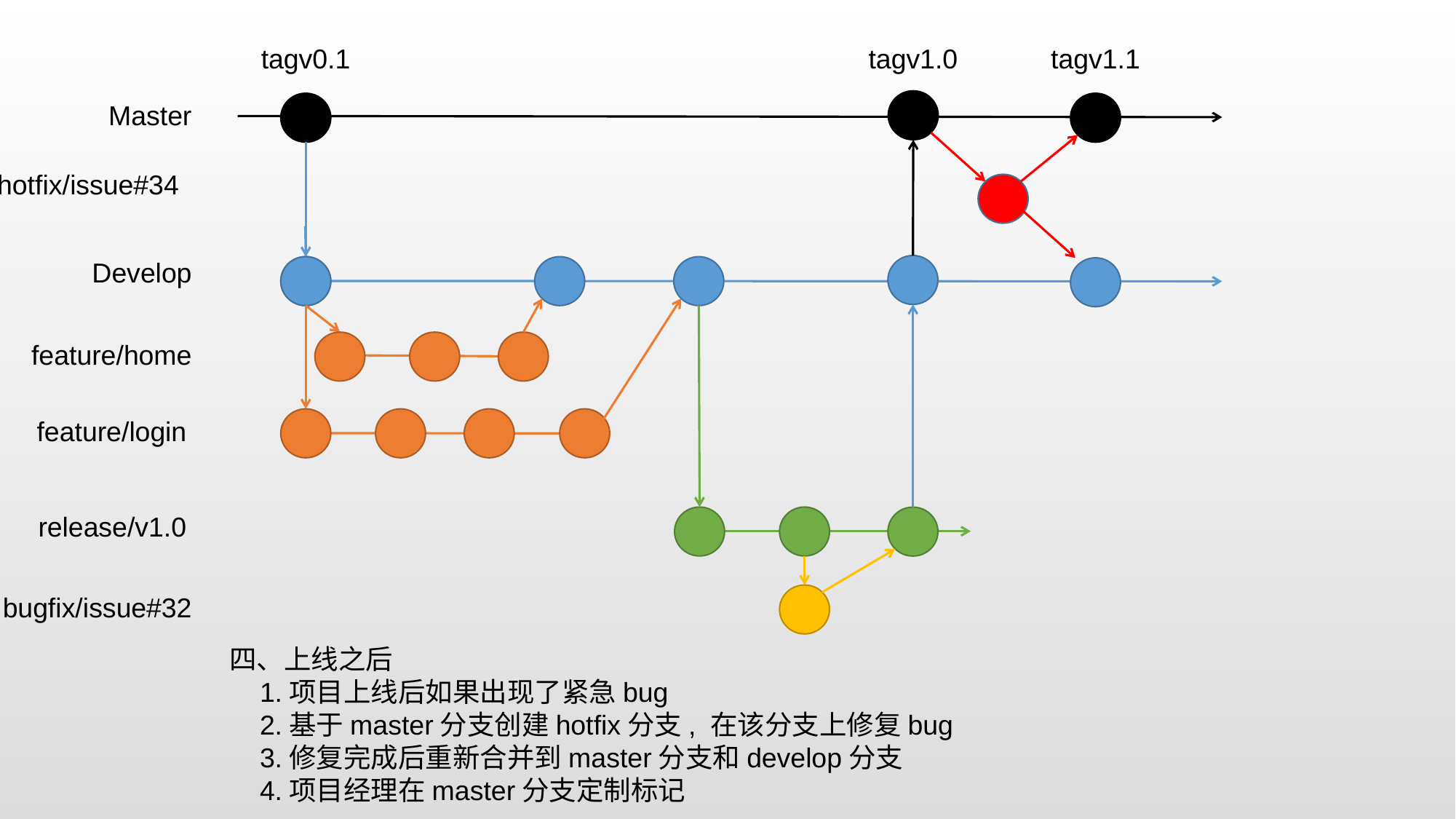

tagv0.1
tagv1.0
tagv1.1

Master

hotfix/issue#34

Develop

feature/home

feature/login

release/v1.0

bugfix/issue#32

四、上线之后
    1.项目上线后如果出现了紧急bug
    2.基于master分支创建hotfix分支, 在该分支上修复bug
    3.修复完成后重新合并到master分支和develop分支
    4.项目经理在master分支定制标记